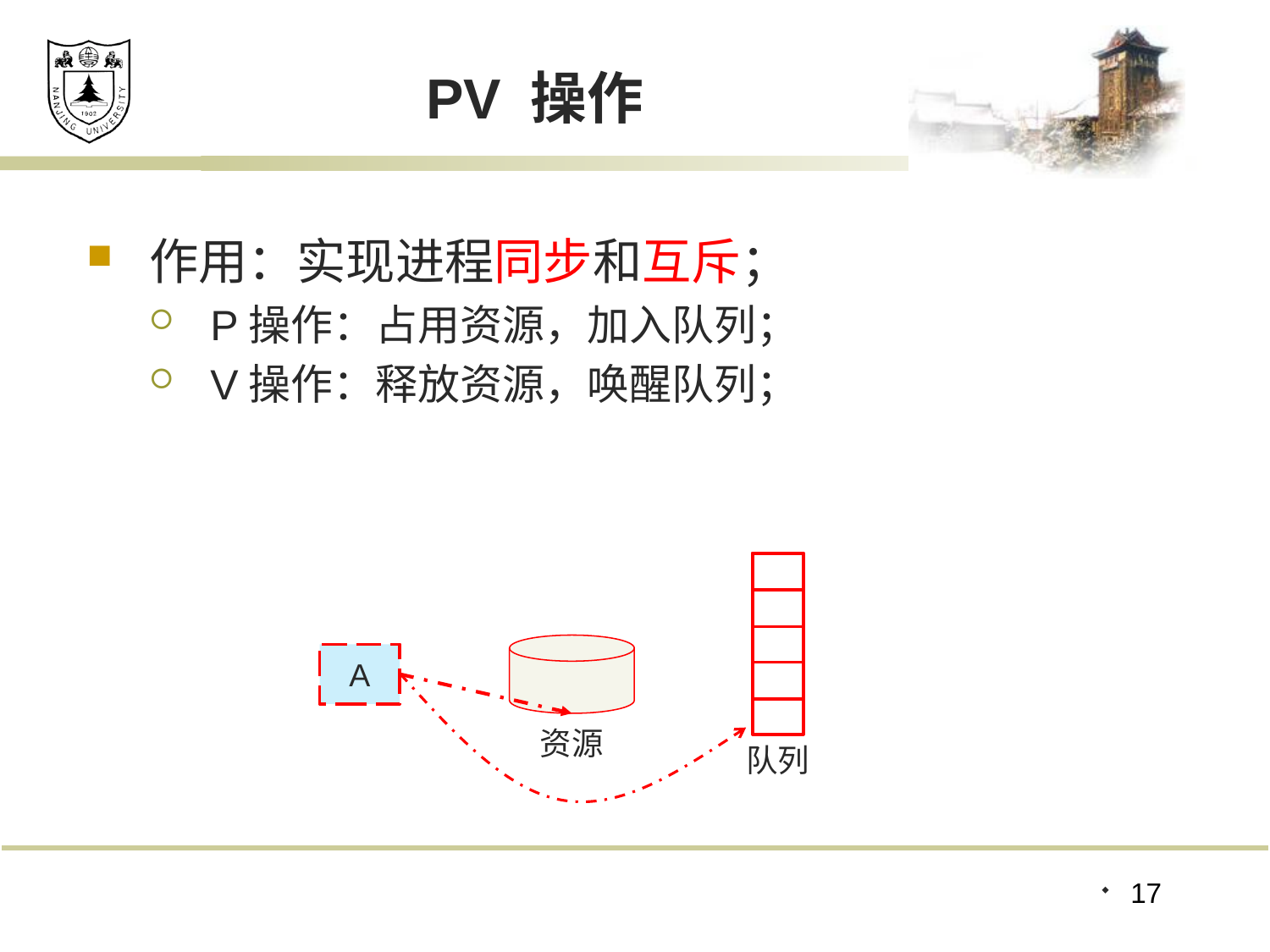

# PV 操作
作用：实现进程同步和互斥；
P操作：占用资源，加入队列；
V操作：释放资源，唤醒队列；

A

资源
队列
17